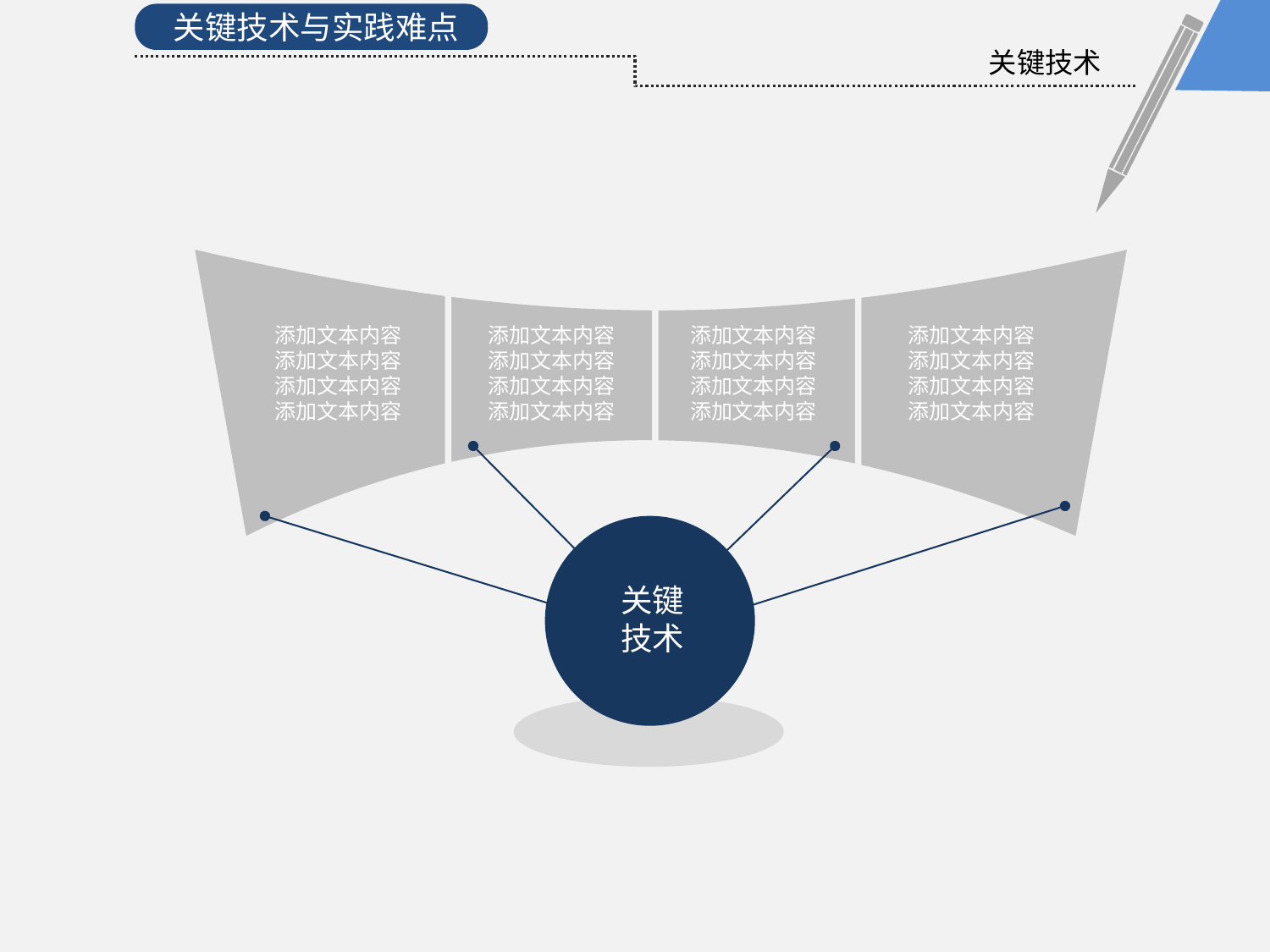

关键技术与实践难点

关键技术

添加文本内容
添加文本内容
添加文本内容
添加文本内容

添加文本内容
添加文本内容
添加文本内容
添加文本内容

添加文本内容
添加文本内容
添加文本内容
添加文本内容

添加文本内容
添加文本内容
添加文本内容
添加文本内容

关键
技术